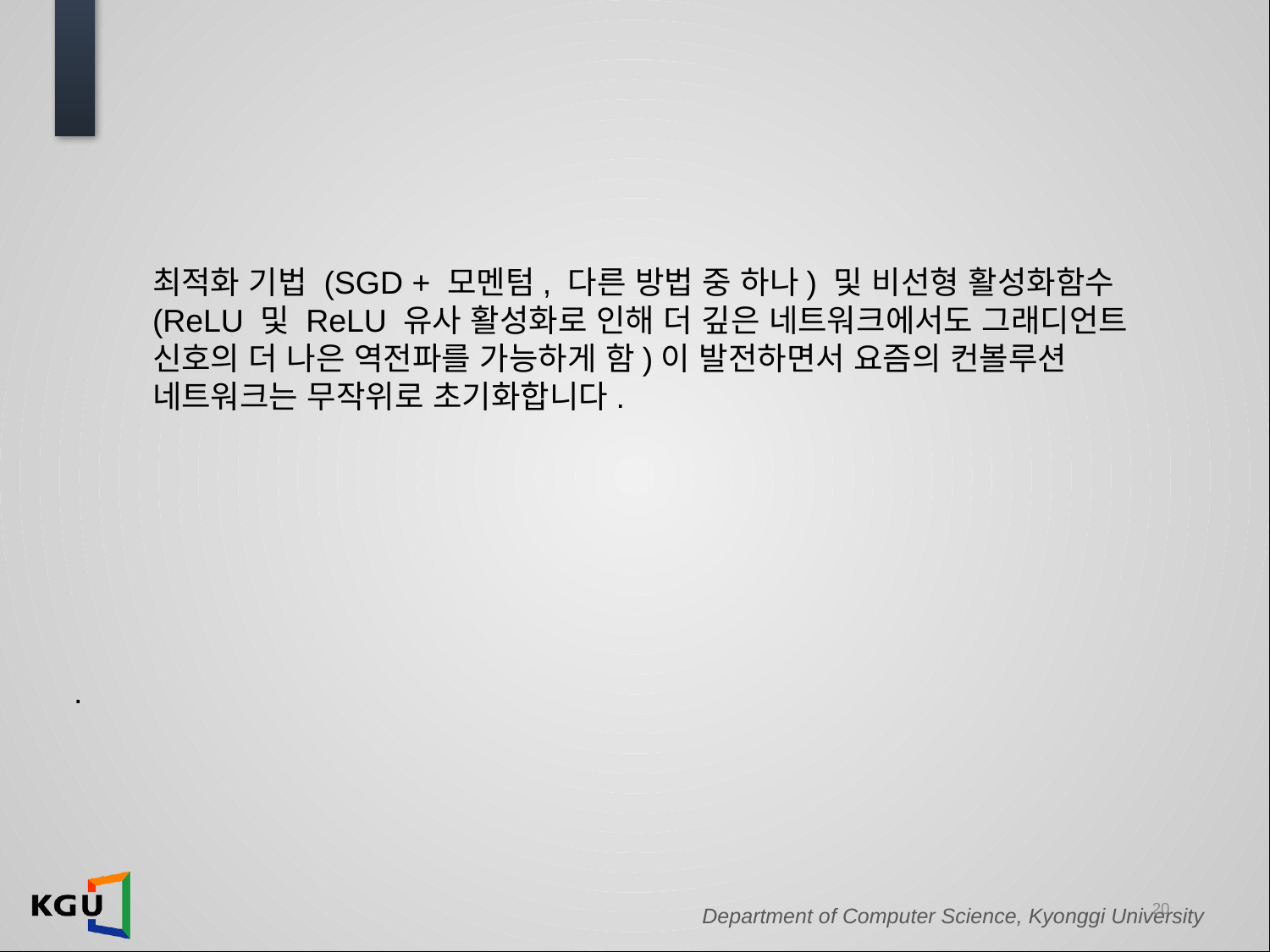

#
최적화 기법 (SGD + 모멘텀, 다른 방법 중 하나) 및 비선형 활성화함수(ReLU 및 ReLU 유사 활성화로 인해 더 깊은 네트워크에서도 그래디언트 신호의 더 나은 역전파를 가능하게 함)이 발전하면서 요즘의 컨볼루션 네트워크는 무작위로 초기화합니다.
.

20